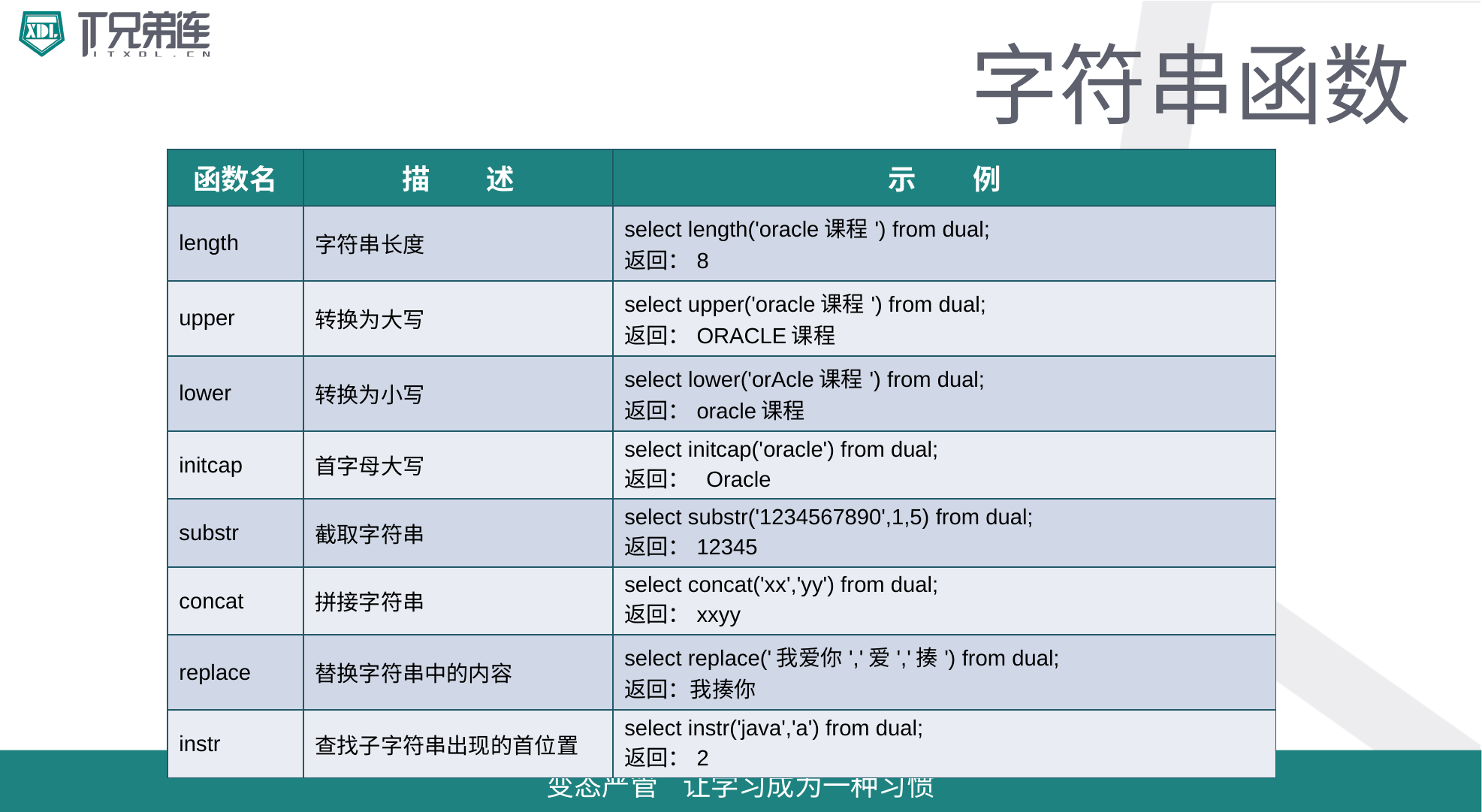

# 字符串函数
| 函数名 | 描　　述 | 示　　例 |
| --- | --- | --- |
| length | 字符串长度 | select length('oracle课程') from dual; 返回：8 |
| upper | 转换为大写 | select upper('oracle课程') from dual; 返回：ORACLE课程 |
| lower | 转换为小写 | select lower('orAcle课程') from dual; 返回：oracle课程 |
| initcap | 首字母大写 | select initcap('oracle') from dual; 返回： Oracle |
| substr | 截取字符串 | select substr('1234567890',1,5) from dual; 返回：12345 |
| concat | 拼接字符串 | select concat('xx','yy') from dual; 返回：xxyy |
| replace | 替换字符串中的内容 | select replace('我爱你','爱','揍') from dual; 返回：我揍你 |
| instr | 查找子字符串出现的首位置 | select instr('java','a') from dual; 返回：2 |